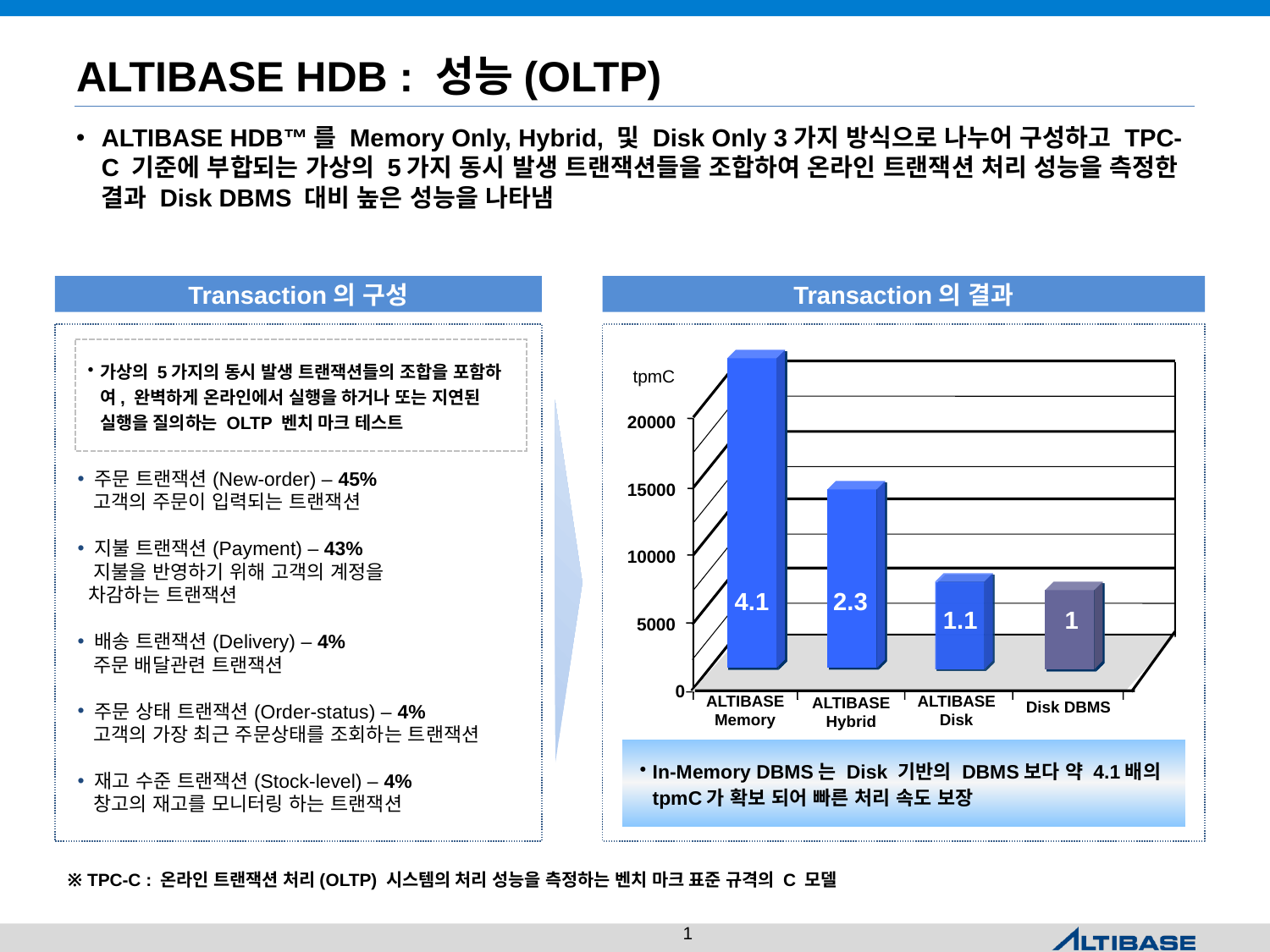

# ALTIBASE HDB : 성능(OLTP)
ALTIBASE HDB™를 Memory Only, Hybrid, 및 Disk Only 3가지 방식으로 나누어 구성하고 TPC-C 기준에 부합되는 가상의 5가지 동시 발생 트랜잭션들을 조합하여 온라인 트랜잭션 처리 성능을 측정한 결과 Disk DBMS 대비 높은 성능을 나타냄
Transaction의 구성
Transaction의 결과

가상의 5가지의 동시 발생 트랜잭션들의 조합을 포함하여, 완벽하게 온라인에서 실행을 하거나 또는 지연된 실행을 질의하는 OLTP 벤치 마크 테스트

tpmC

20000

15000

10000

4.1
2.3

1.1
1
5000

0

 주문 트랜잭션(New-order) – 45%
  고객의 주문이 입력되는 트랜잭션

 지불 트랜잭션(Payment) – 43%
  지불을 반영하기 위해 고객의 계정을
  차감하는 트랜잭션

 배송 트랜잭션(Delivery) – 4%
  주문 배달관련 트랜잭션

 주문 상태 트랜잭션(Order-status) – 4%
  고객의 가장 최근 주문상태를 조회하는 트랜잭션

 재고 수준 트랜잭션(Stock-level) – 4%
  창고의 재고를 모니터링 하는 트랜잭션
ALTIBASE Memory
ALTIBASE
Disk
ALTIBASE
Hybrid
Disk DBMS
In-Memory DBMS는 Disk 기반의 DBMS보다 약 4.1배의
tpmC가 확보 되어 빠른 처리 속도 보장
※ TPC-C : 온라인 트랜잭션 처리(OLTP) 시스템의 처리 성능을 측정하는 벤치 마크 표준 규격의 C 모델